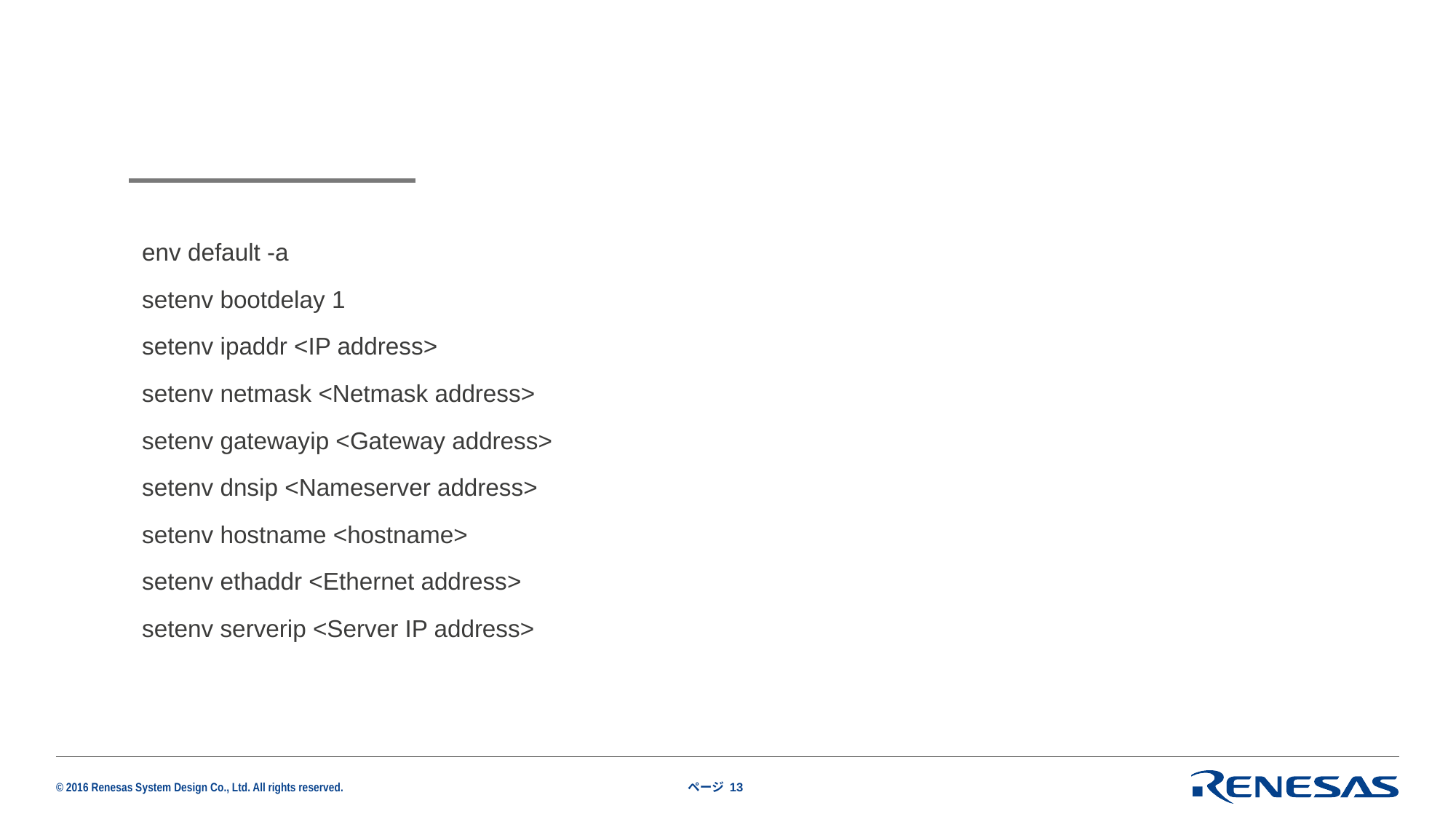

env default -a
  setenv bootdelay 1
  setenv ipaddr <IP address>
  setenv netmask <Netmask address>
  setenv gatewayip <Gateway address>
  setenv dnsip <Nameserver address>
  setenv hostname <hostname>
  setenv ethaddr <Ethernet address>
  setenv serverip <Server IP address>

ページ 13